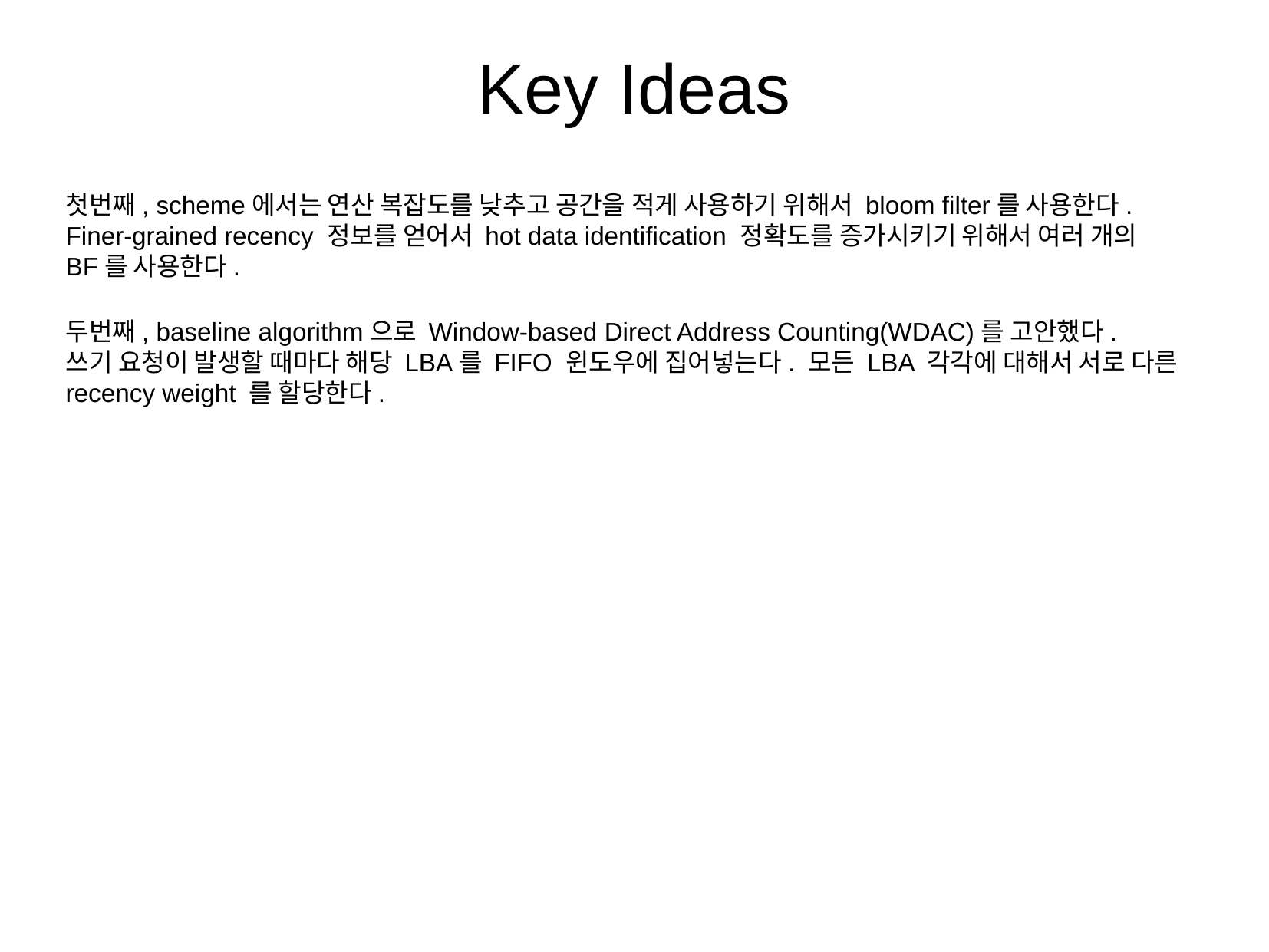

Key Ideas
첫번째, scheme에서는 연산 복잡도를 낮추고 공간을 적게 사용하기 위해서 bloom filter를 사용한다.
Finer-grained recency 정보를 얻어서 hot data identification 정확도를 증가시키기 위해서 여러 개의
BF를 사용한다.

두번째, baseline algorithm으로 Window-based Direct Address Counting(WDAC)를 고안했다.
쓰기 요청이 발생할 때마다 해당 LBA를 FIFO 윈도우에 집어넣는다. 모든 LBA 각각에 대해서 서로 다른
recency weight 를 할당한다.